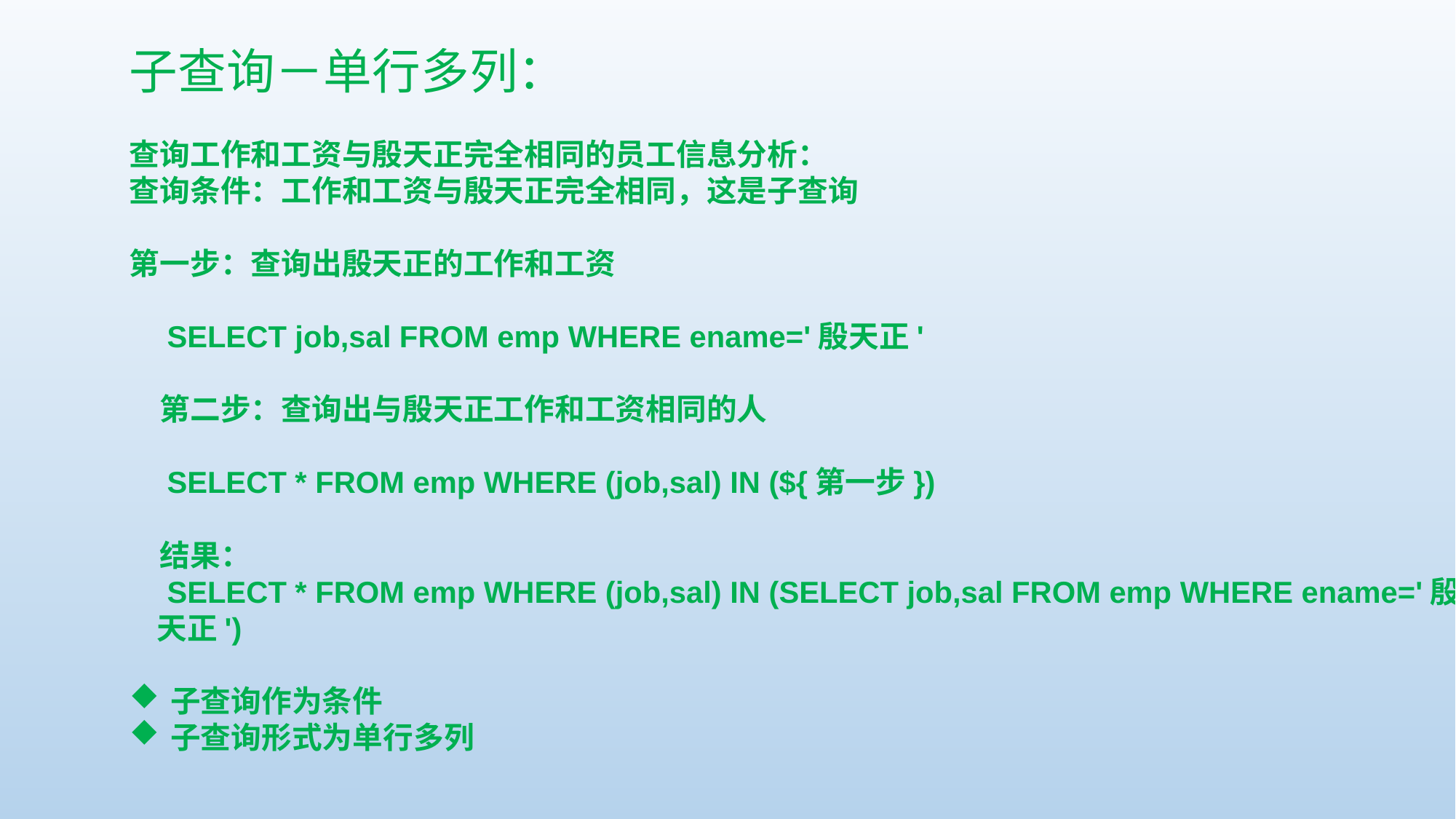

子查询－单行多列：

查询工作和工资与殷天正完全相同的员工信息分析：
查询条件：工作和工资与殷天正完全相同，这是子查询 第一步：查询出殷天正的工作和工资

　SELECT job,sal FROM emp WHERE ename='殷天正'

　第二步：查询出与殷天正工作和工资相同的人

　SELECT * FROM emp WHERE (job,sal) IN (${第一步})

　结果：
　SELECT * FROM emp WHERE (job,sal) IN (SELECT job,sal FROM emp WHERE ename='殷天正')

子查询作为条件
子查询形式为单行多列